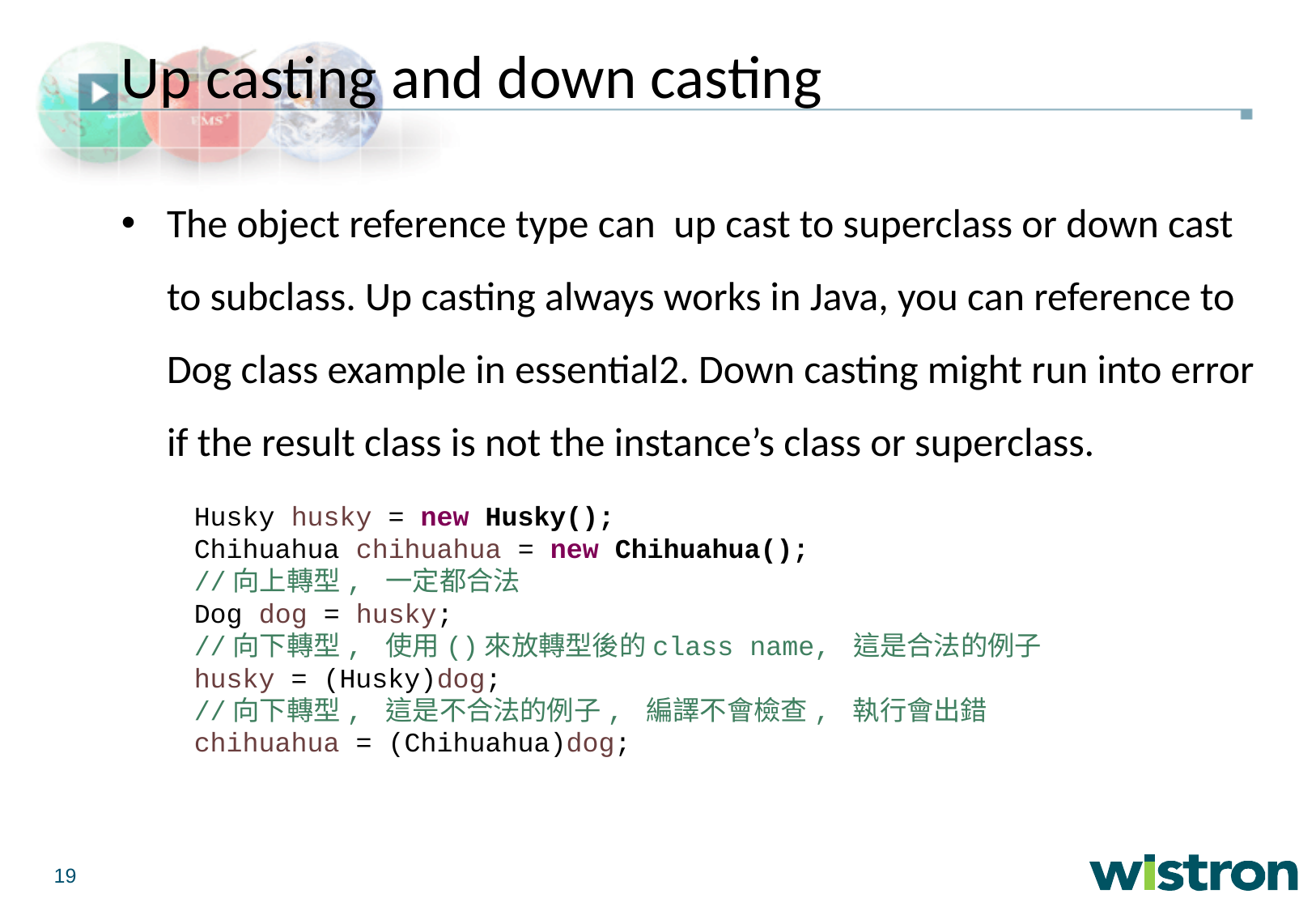

Up casting and down casting
The object reference type can  up cast to superclass or down cast to subclass. Up casting always works in Java, you can reference to Dog class example in essential2. Down casting might run into error if the result class is not the instance’s class or superclass.
Husky husky = new Husky();
Chihuahua chihuahua = new Chihuahua();
//向上轉型, 一定都合法
Dog dog = husky;
//向下轉型, 使用()來放轉型後的class name, 這是合法的例子
husky = (Husky)dog;
//向下轉型, 這是不合法的例子, 編譯不會檢查, 執行會出錯
chihuahua = (Chihuahua)dog;